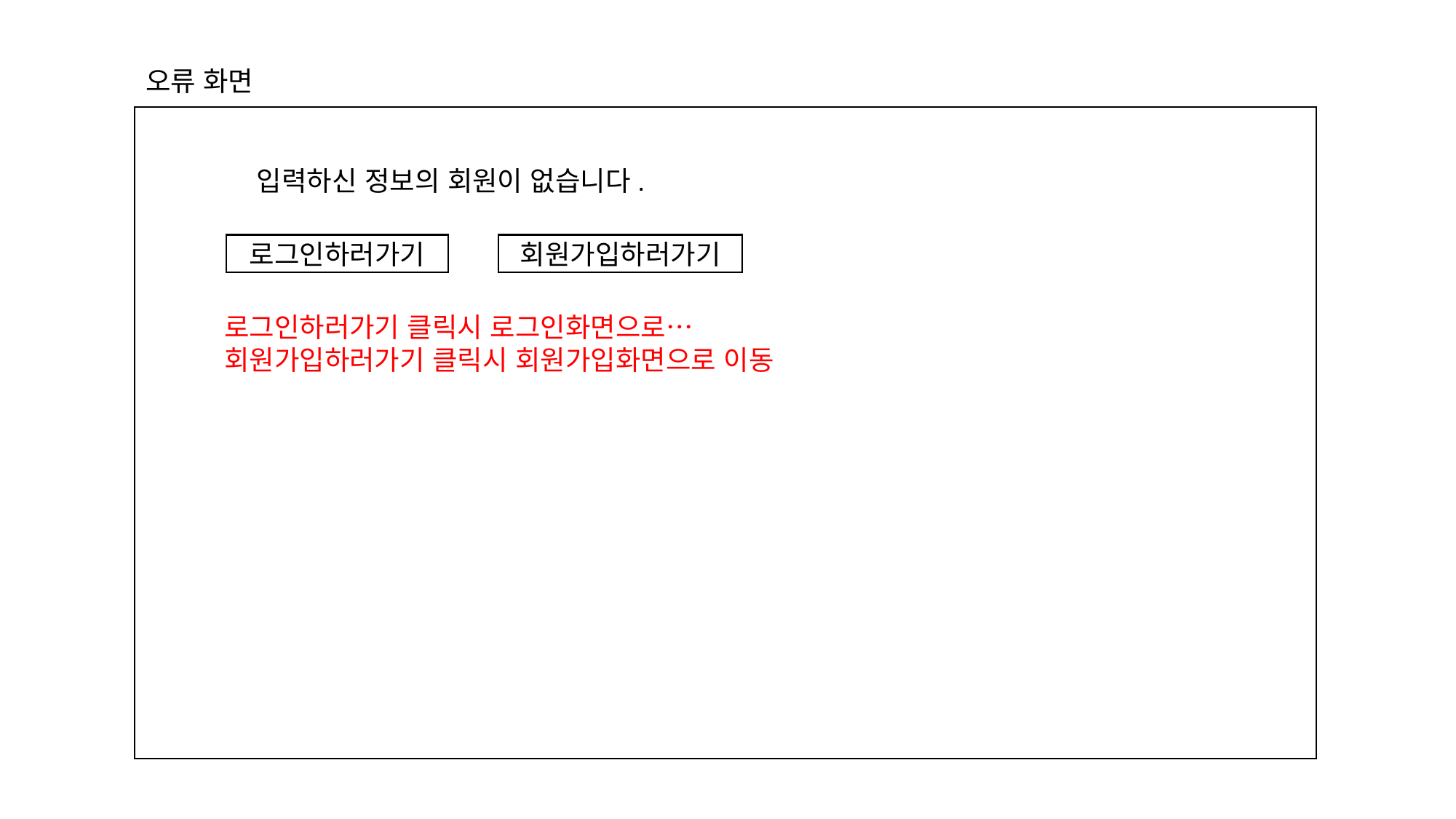

오류 화면

입력하신 정보의 회원이 없습니다.
로그인하러가기
회원가입하러가기
로그인하러가기 클릭시 로그인화면으로…
회원가입하러가기 클릭시 회원가입화면으로 이동